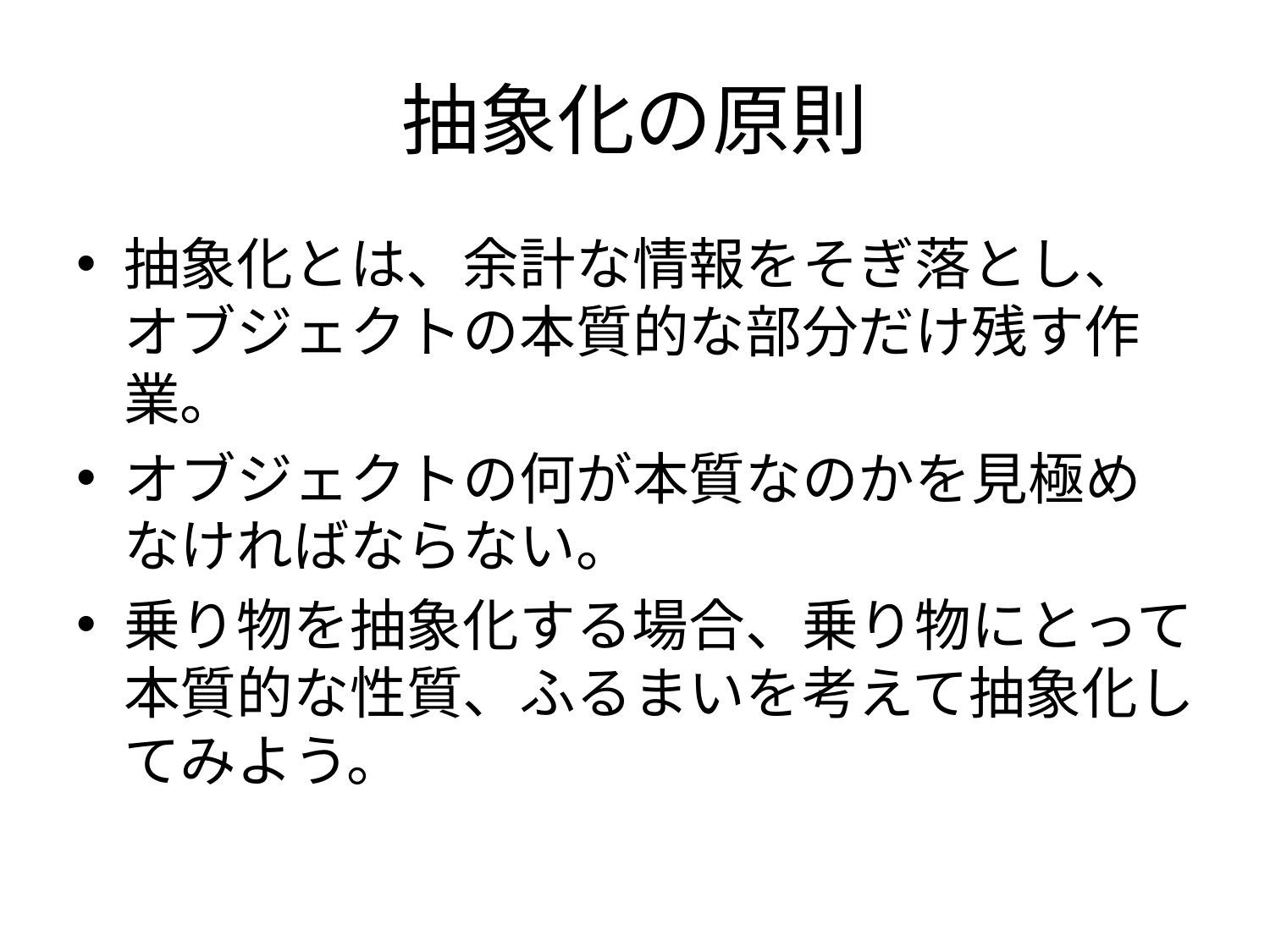

# 抽象化の原則
抽象化とは、余計な情報をそぎ落とし、オブジェクトの本質的な部分だけ残す作業。
オブジェクトの何が本質なのかを見極めなければならない。
乗り物を抽象化する場合、乗り物にとって本質的な性質、ふるまいを考えて抽象化してみよう。